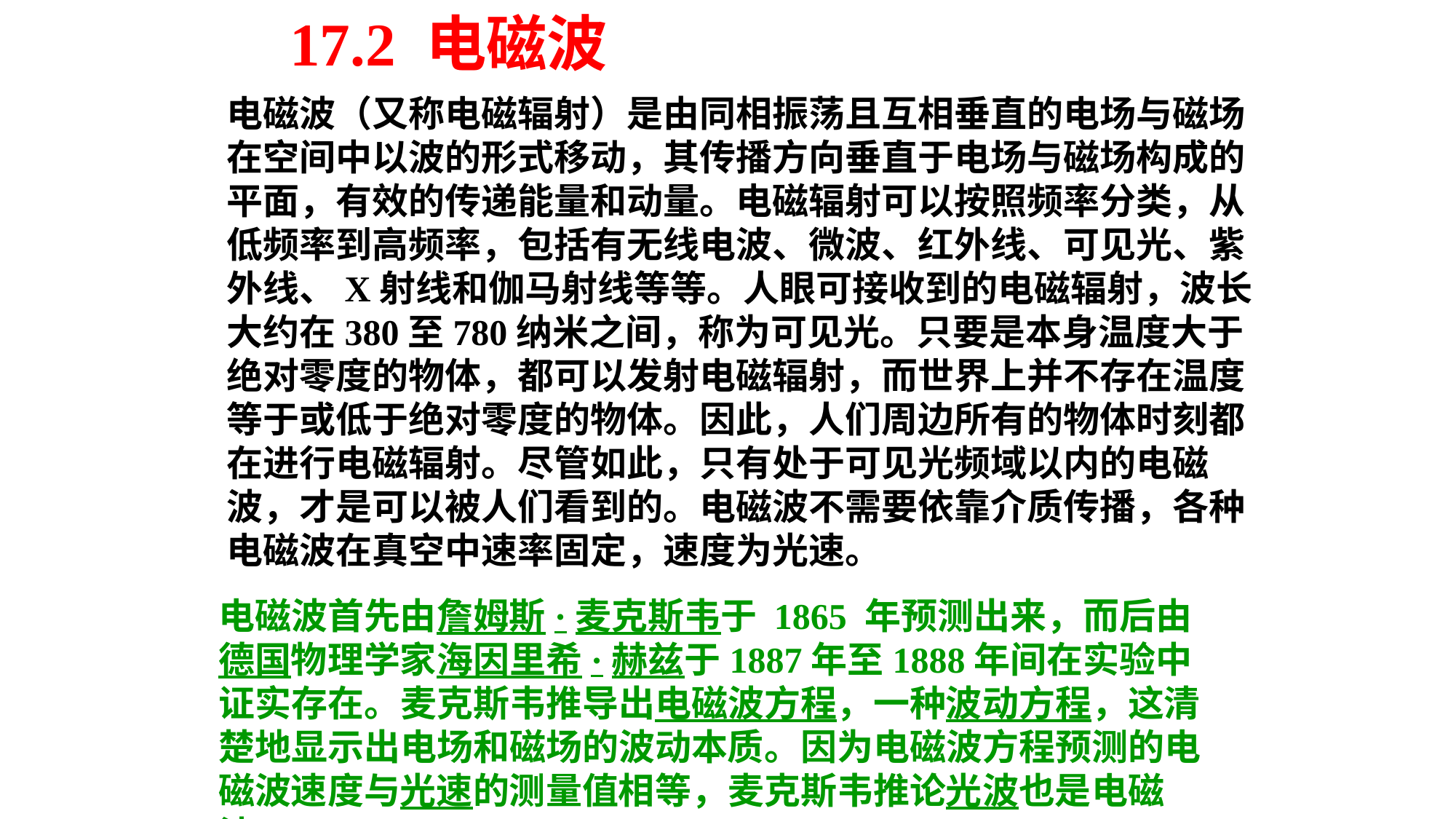

17.2 电磁波
电磁波（又称电磁辐射）是由同相振荡且互相垂直的电场与磁场在空间中以波的形式移动，其传播方向垂直于电场与磁场构成的平面，有效的传递能量和动量。电磁辐射可以按照频率分类，从低频率到高频率，包括有无线电波、微波、红外线、可见光、紫外线、X射线和伽马射线等等。人眼可接收到的电磁辐射，波长大约在380至780纳米之间，称为可见光。只要是本身温度大于绝对零度的物体，都可以发射电磁辐射，而世界上并不存在温度等于或低于绝对零度的物体。因此，人们周边所有的物体时刻都在进行电磁辐射。尽管如此，只有处于可见光频域以内的电磁波，才是可以被人们看到的。电磁波不需要依靠介质传播，各种电磁波在真空中速率固定，速度为光速。
电磁波首先由詹姆斯·麦克斯韦于 1865 年预测出来，而后由德国物理学家海因里希·赫兹于1887年至1888年间在实验中证实存在。麦克斯韦推导出电磁波方程，一种波动方程，这清楚地显示出电场和磁场的波动本质。因为电磁波方程预测的电磁波速度与光速的测量值相等，麦克斯韦推论光波也是电磁波。